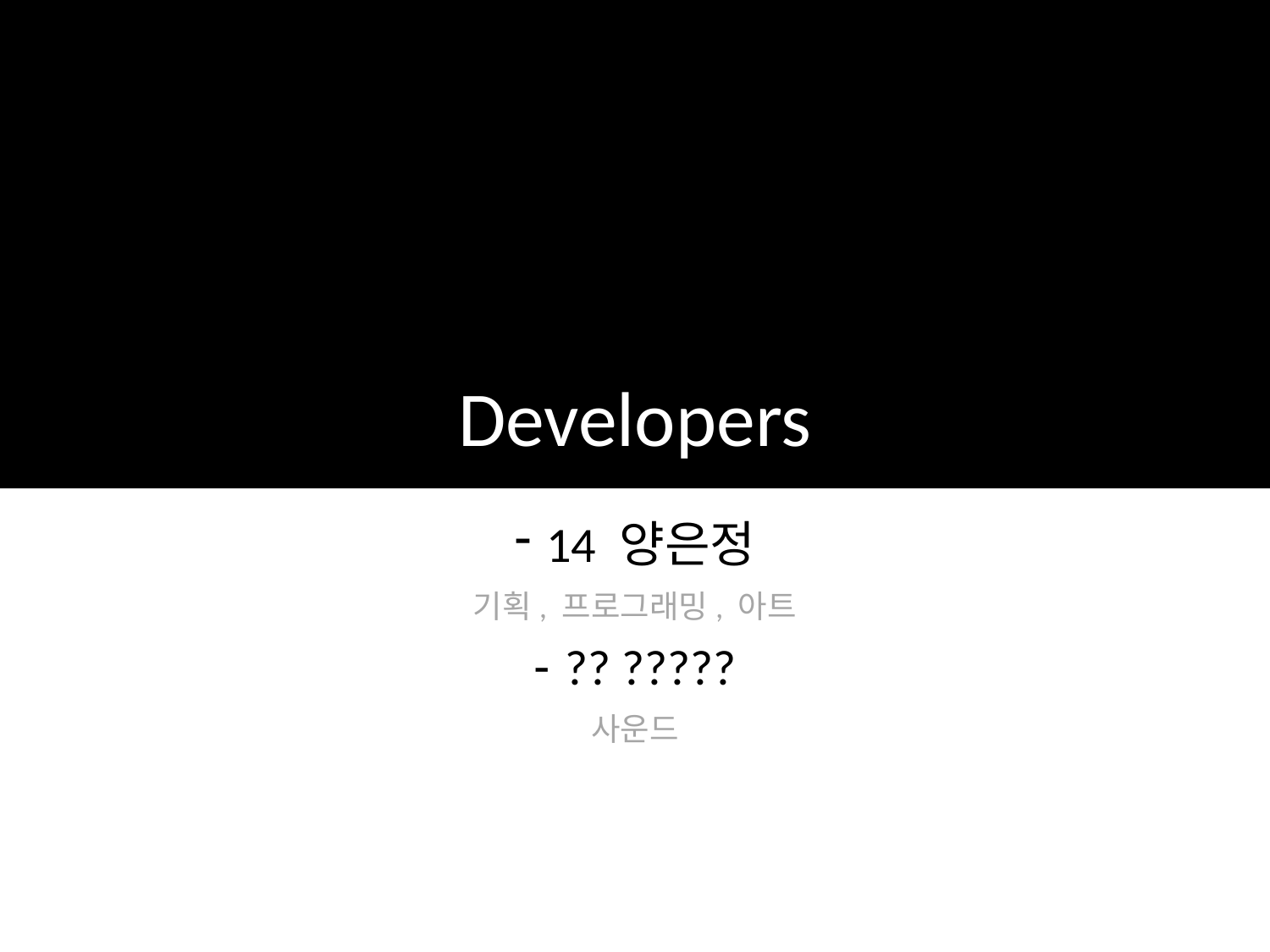

# Developers
14 양은정
기획, 프로그래밍, 아트
?? ?????
사운드